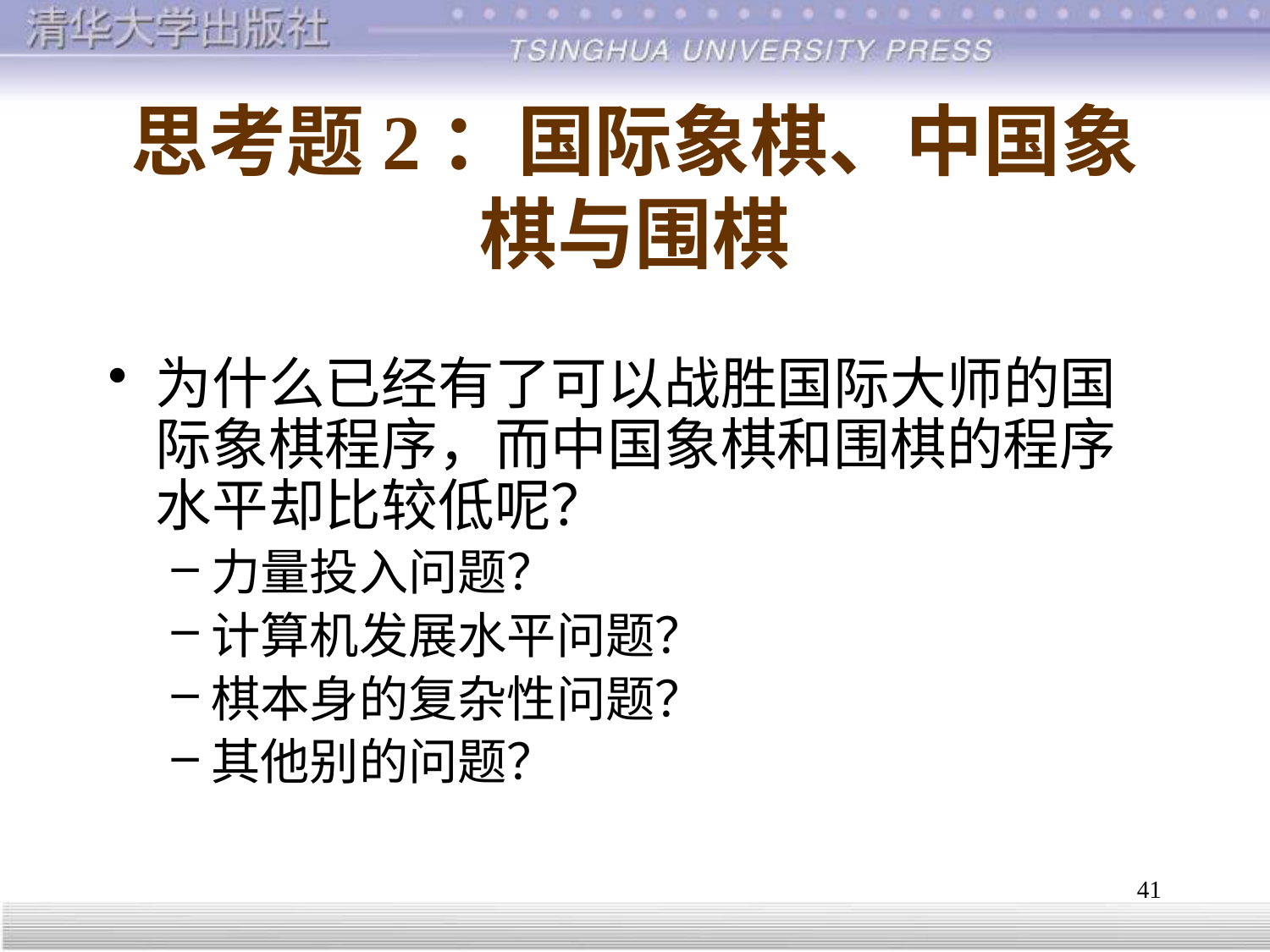

# 思考题2：国际象棋、中国象棋与围棋
为什么已经有了可以战胜国际大师的国际象棋程序，而中国象棋和围棋的程序水平却比较低呢？
力量投入问题？
计算机发展水平问题？
棋本身的复杂性问题？
其他别的问题？
41